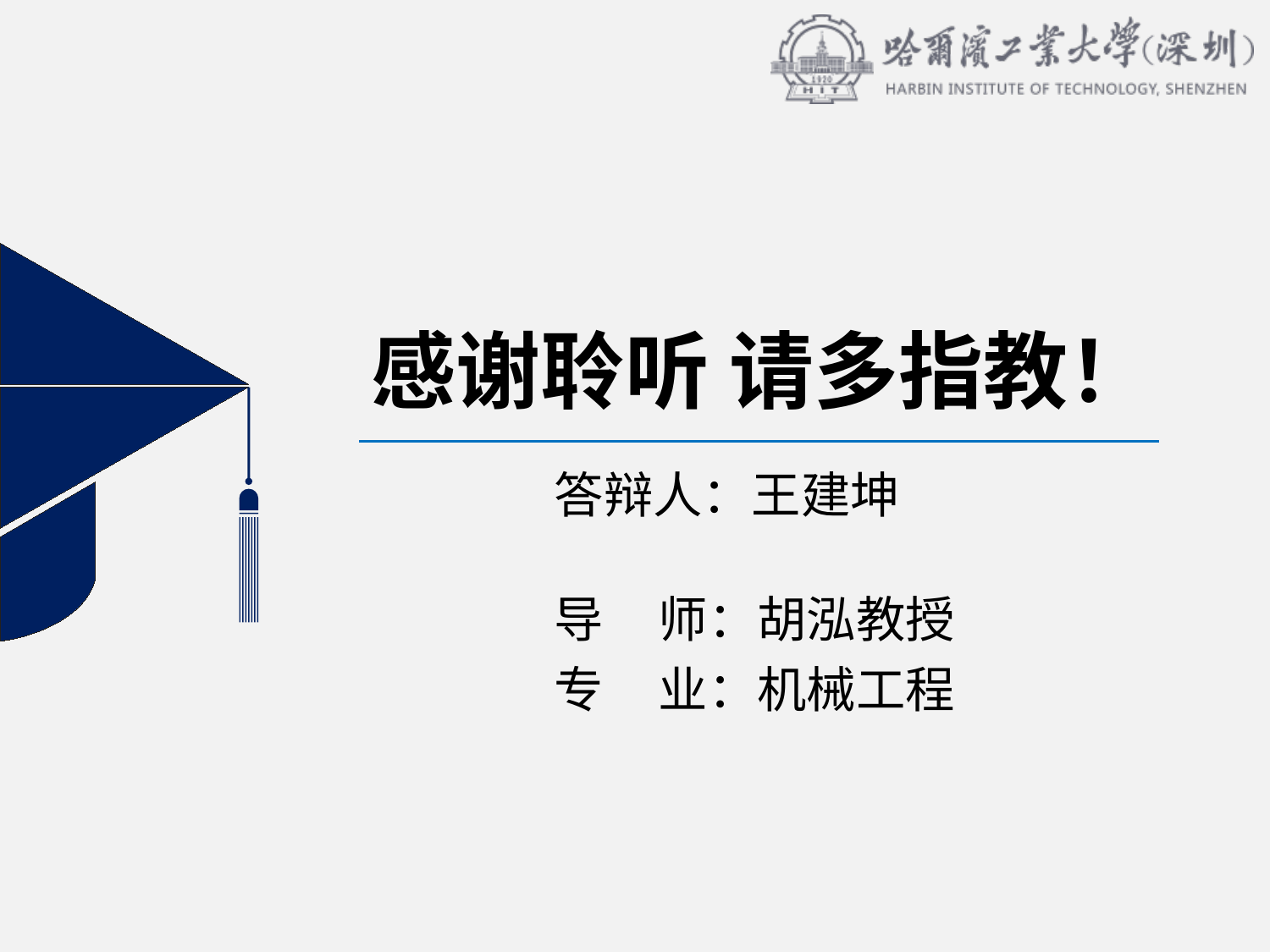

# 感谢聆听 请多指教！
答辩人：王建坤
导     师：胡泓教授
专     业：机械工程